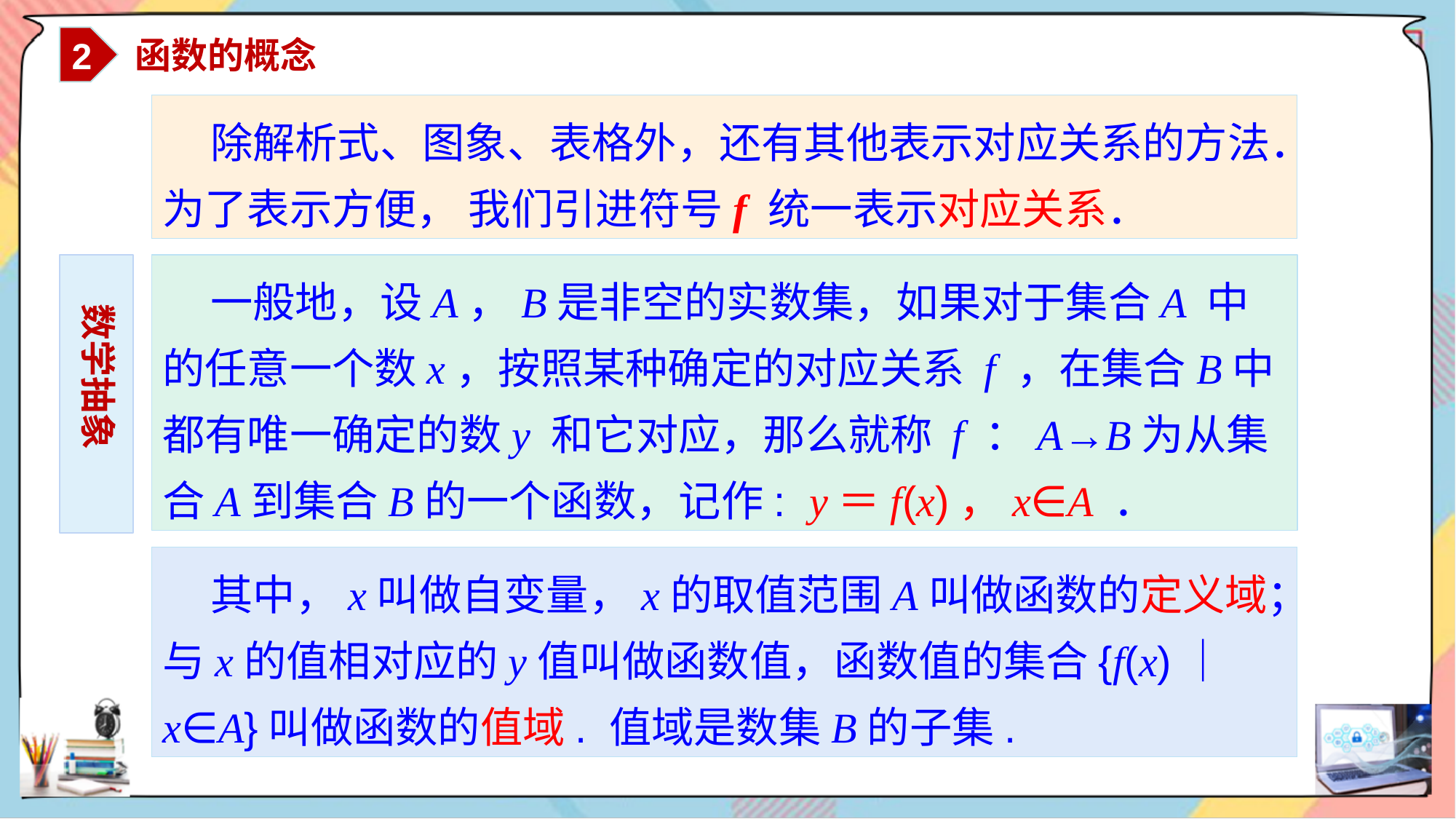

2
 函数的概念
    除解析式、图象、表格外，还有其他表示对应关系的方法．为了表示方便， 我们引进符号f 统一表示对应关系．
   数学抽象
    一般地，设A，B是非空的实数集，如果对于集合A 中的任意一个数x，按照某种确定的对应关系 f ，在集合B中都有唯一确定的数y 和它对应，那么就称 f ：A→B为从集合A到集合B的一个函数，记作:  y＝f(x)，x∈A ．
    其中，x叫做自变量，x的取值范围A叫做函数的定义域；
与x的值相对应的y值叫做函数值，函数值的集合{f(x)｜x∈A}叫做函数的值域. 值域是数集B的子集.